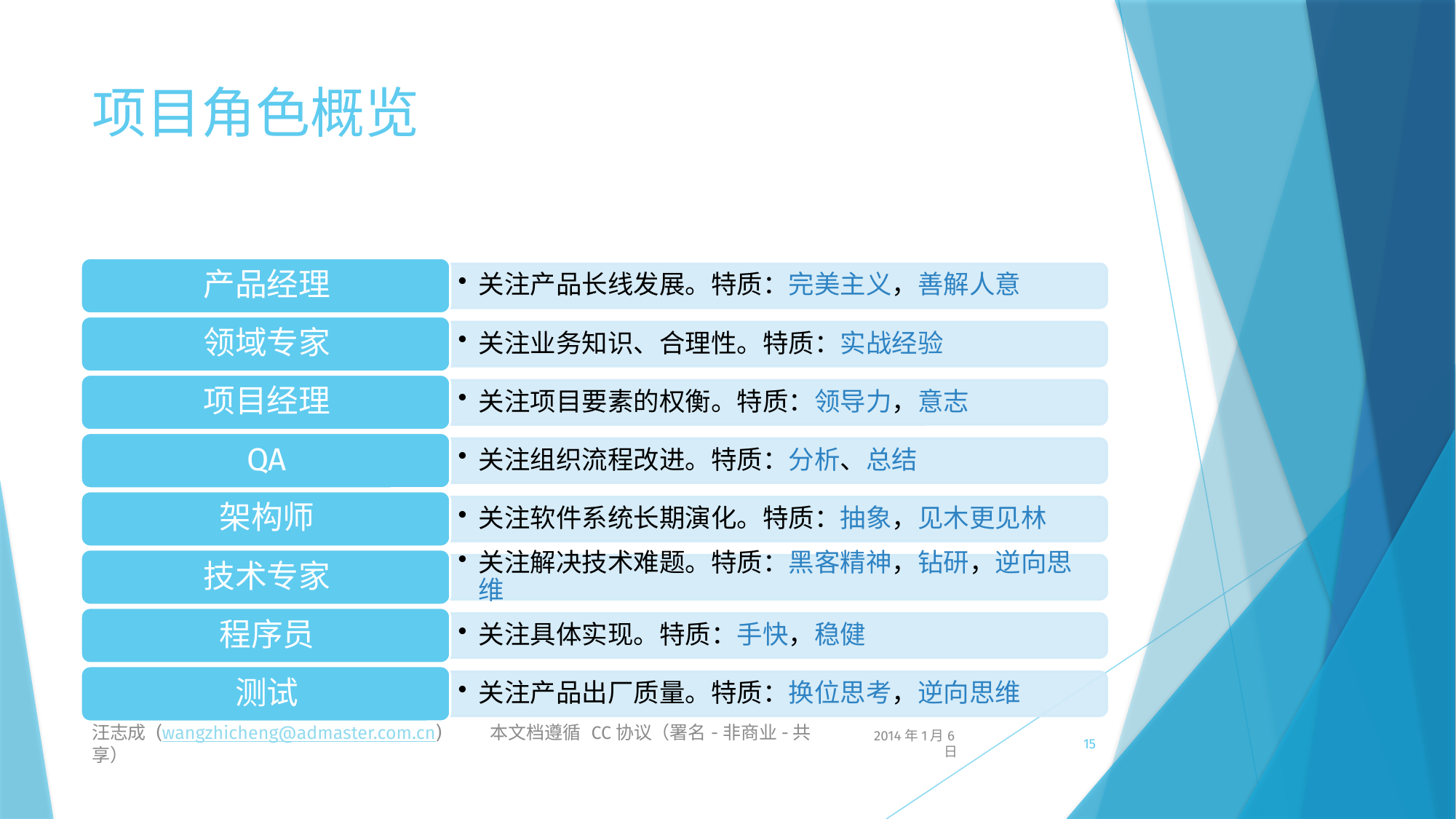

# 项目角色概览
关注产品长线发展。特质：完美主义，善解人意
产品经理
关注业务知识、合理性。特质：实战经验
领域专家
关注项目要素的权衡。特质：领导力，意志
项目经理
关注组织流程改进。特质：分析、总结
QA
关注软件系统长期演化。特质：抽象，见木更见林
架构师
关注解决技术难题。特质：黑客精神，钻研，逆向思维
技术专家
关注具体实现。特质：手快，稳健
程序员
关注产品出厂质量。特质：换位思考，逆向思维
测试
汪志成 (wangzhicheng@admaster.com.cn)         本文档遵循 CC协议（署名-非商业-共享）
2014年1月6日
15